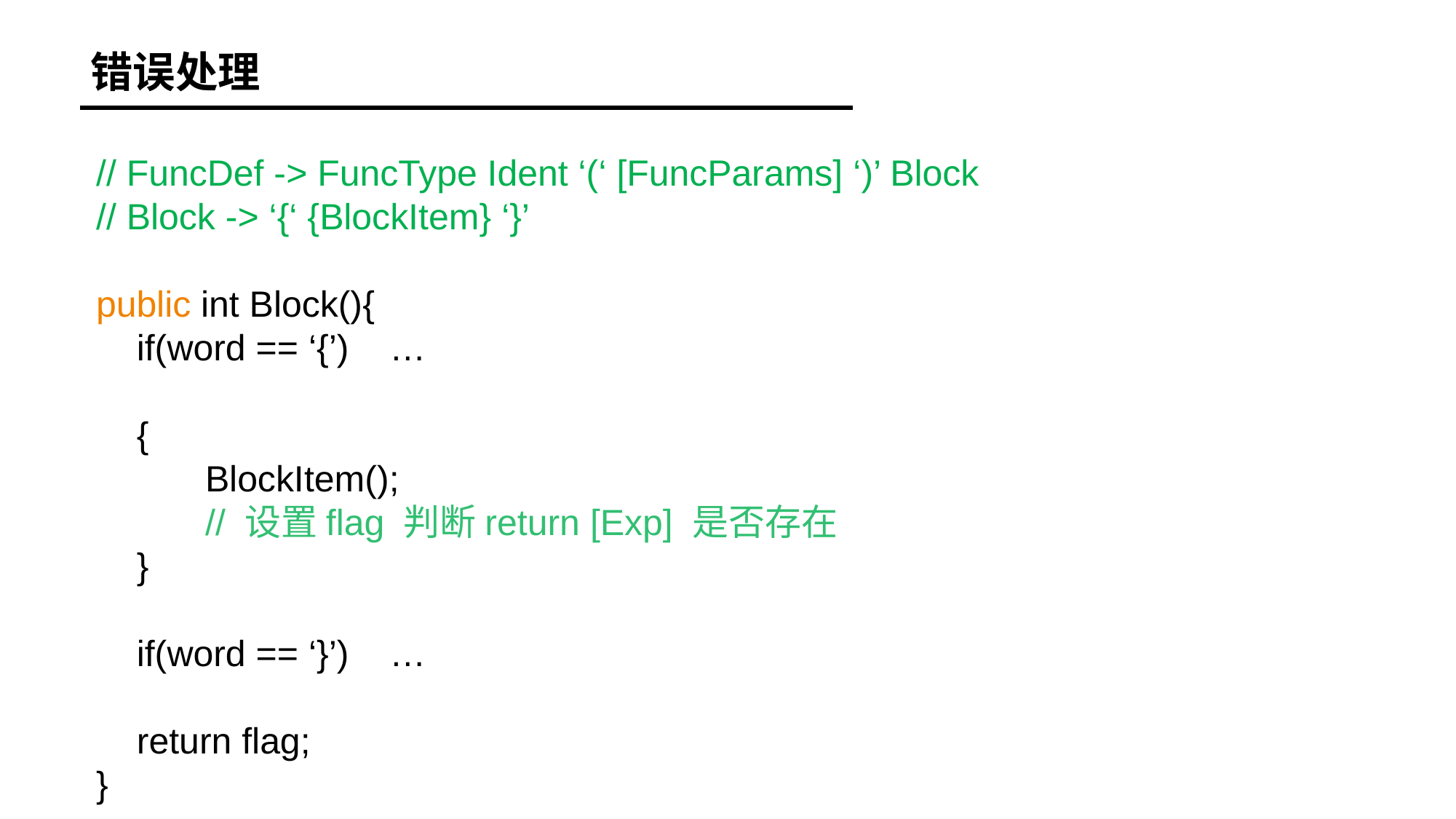

错误处理
// FuncDef -> FuncType Ident ‘(‘ [FuncParams] ‘)’ Block
// Block -> ‘{‘ {BlockItem} ‘}’

public int Block(){
    if(word == ‘{’)    …

    {
	BlockItem();
	// 设置flag 判断return [Exp] 是否存在
    }

    if(word == ‘}’)    …

    return flag;
}